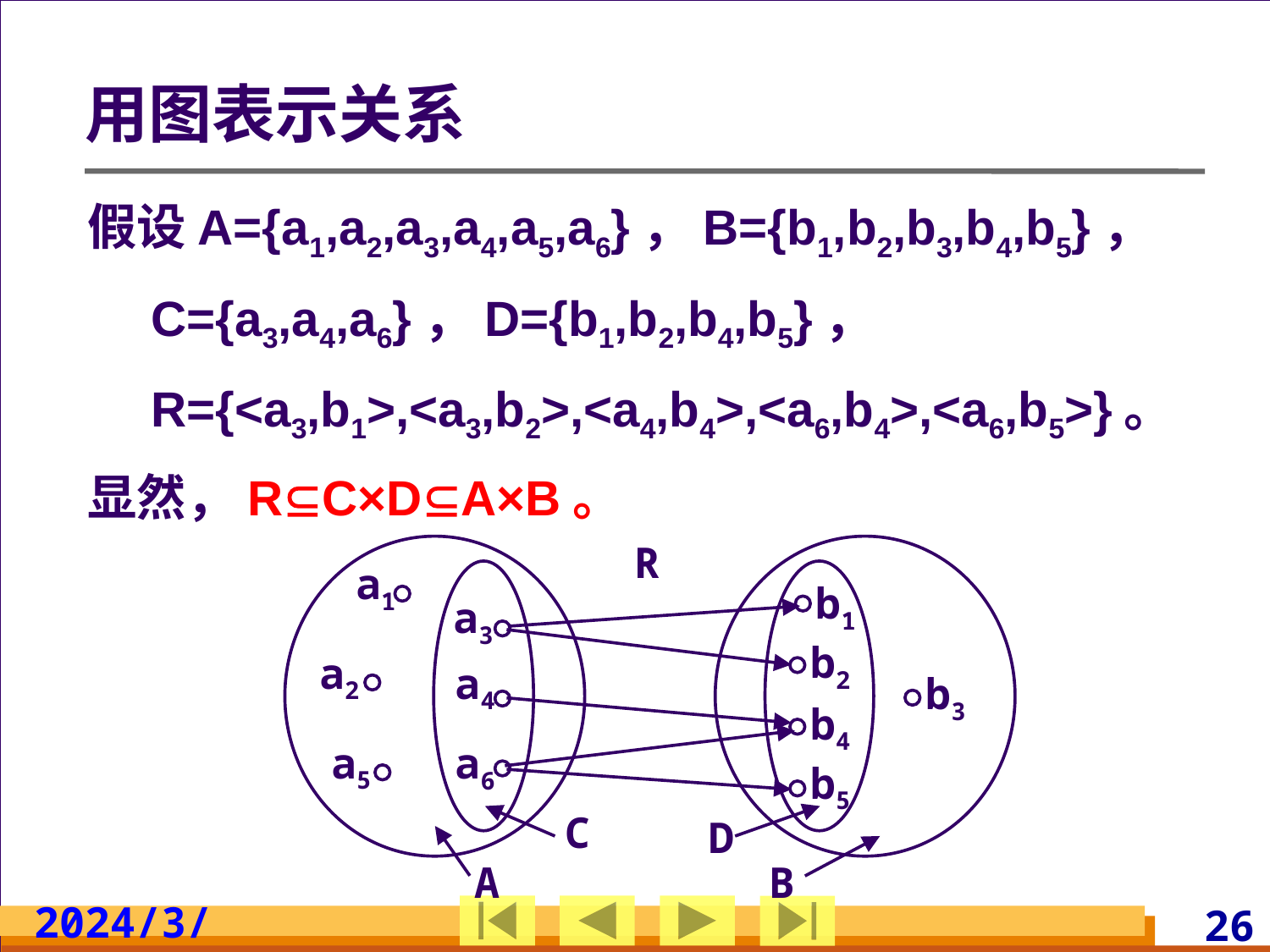

# 用图表示关系
假设A={a1,a2,a3,a4,a5,a6}，B={b1,b2,b3,b4,b5}，
C={a3,a4,a6}，D={b1,b2,b4,b5}，
R={<a3,b1>,<a3,b2>,<a4,b4>,<a6,b4>,<a6,b5>}。
显然，R⊆C×D⊆A×B。
R

a1

b1
a3

b2

a2
a4
b3

b4

a5
a6

b5

C
D

A
B
2024/3/10